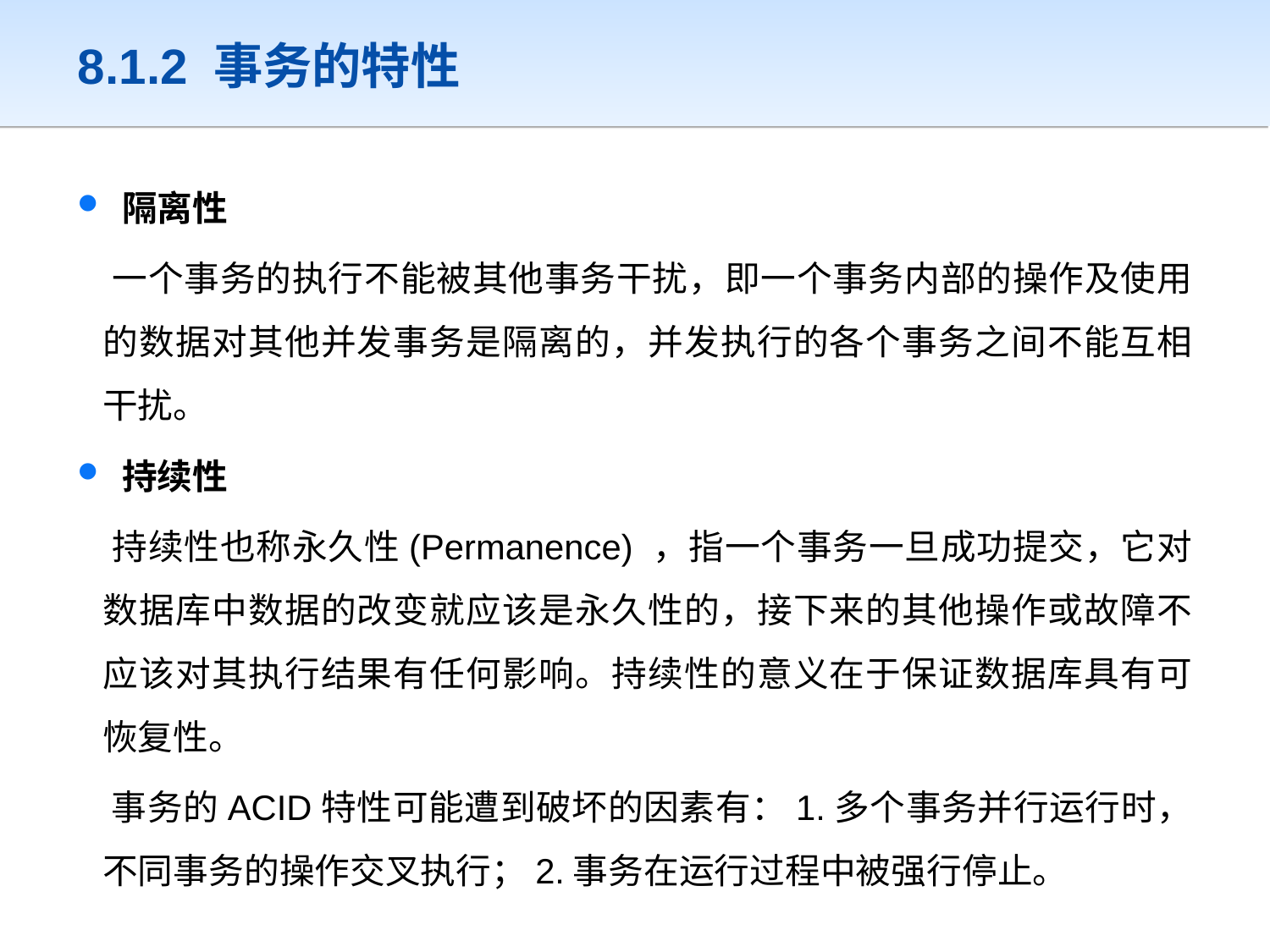

8.1.2 事务的特性
 隔离性
   一个事务的执行不能被其他事务干扰，即一个事务内部的操作及使用的数据对其他并发事务是隔离的，并发执行的各个事务之间不能互相干扰。
 持续性
   持续性也称永久性(Permanence) ，指一个事务一旦成功提交，它对数据库中数据的改变就应该是永久性的，接下来的其他操作或故障不应该对其执行结果有任何影响。持续性的意义在于保证数据库具有可恢复性。
   事务的ACID特性可能遭到破坏的因素有：1.多个事务并行运行时，不同事务的操作交叉执行；2.事务在运行过程中被强行停止。